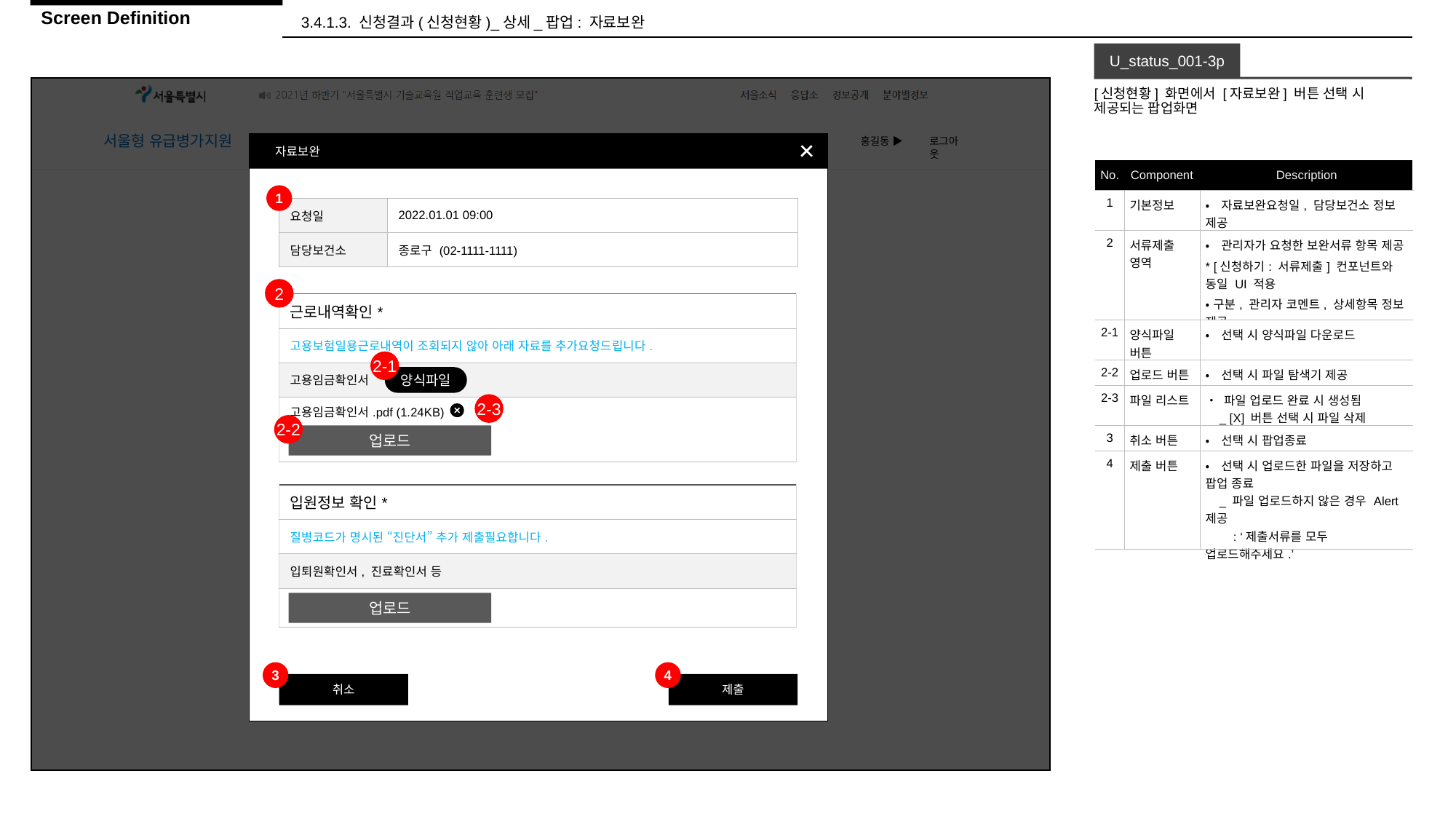

Screen Definition
3.4.1.3. 신청결과(신청현황)_상세_팝업: 자료보완
U_status_001-3p

[신청현황] 화면에서 [자료보완] 버튼 선택 시 제공되는 팝업화면

자료보완
| No. | Component | Description |
| --- | --- | --- |
| 1 | 기본정보 | •자료보완요청일, 담당보건소 정보 제공 |
| 2 | 서류제출 영역 | •관리자가 요청한 보완서류 항목 제공 \* [신청하기: 서류제출] 컨포넌트와 동일 UI 적용 •구분, 관리자 코멘트, 상세항목 정보 제공 |
| 2-1 | 양식파일 버튼 | •선택 시 양식파일 다운로드 |
| 2-2 | 업로드 버튼 | •선택 시 파일 탐색기 제공 |
| 2-3 | 파일 리스트 | • 파일 업로드 완료 시 생성됨 \_ [X] 버튼 선택 시 파일 삭제 |
| 3 | 취소 버튼 | •선택 시 팝업종료 |
| 4 | 제출 버튼 | •선택 시 업로드한 파일을 저장하고 팝업 종료 \_ 파일 업로드하지 않은 경우 Alert 제공 : ‘제출서류를 모두 업로드해주세요.’ |
1
| 요청일 | 2022.01.01 09:00 |
| --- | --- |
| 담당보건소 | 종로구 (02-1111-1111) |
2
| 근로내역확인\* |
| --- |
| 고용보험일용근로내역이 조회되지 않아 아래 자료를 추가요청드립니다. |
| 고용임금확인서 |
| 고용임금확인서.pdf (1.24KB) |
2-1
양식파일
2-3

2-2
업로드
| 입원정보 확인\* |
| --- |
| 질병코드가 명시된 “진단서” 추가 제출필요합니다. |
| 입퇴원확인서, 진료확인서 등 |
|  |
업로드
3
4
취소
제출